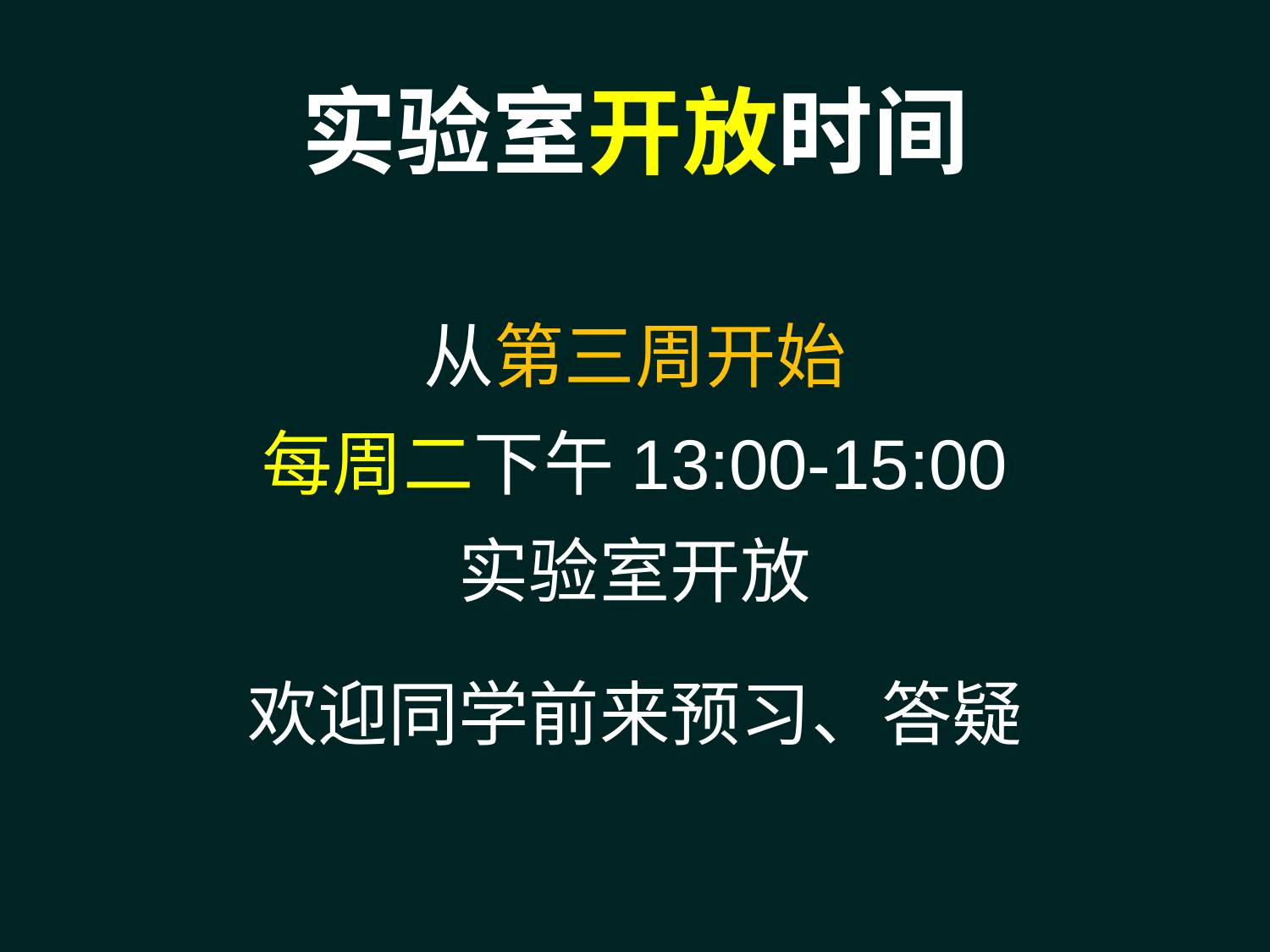

从第三周开始
每周二下午13:00-15:00
实验室开放

欢迎同学前来预习、答疑

实验室开放时间